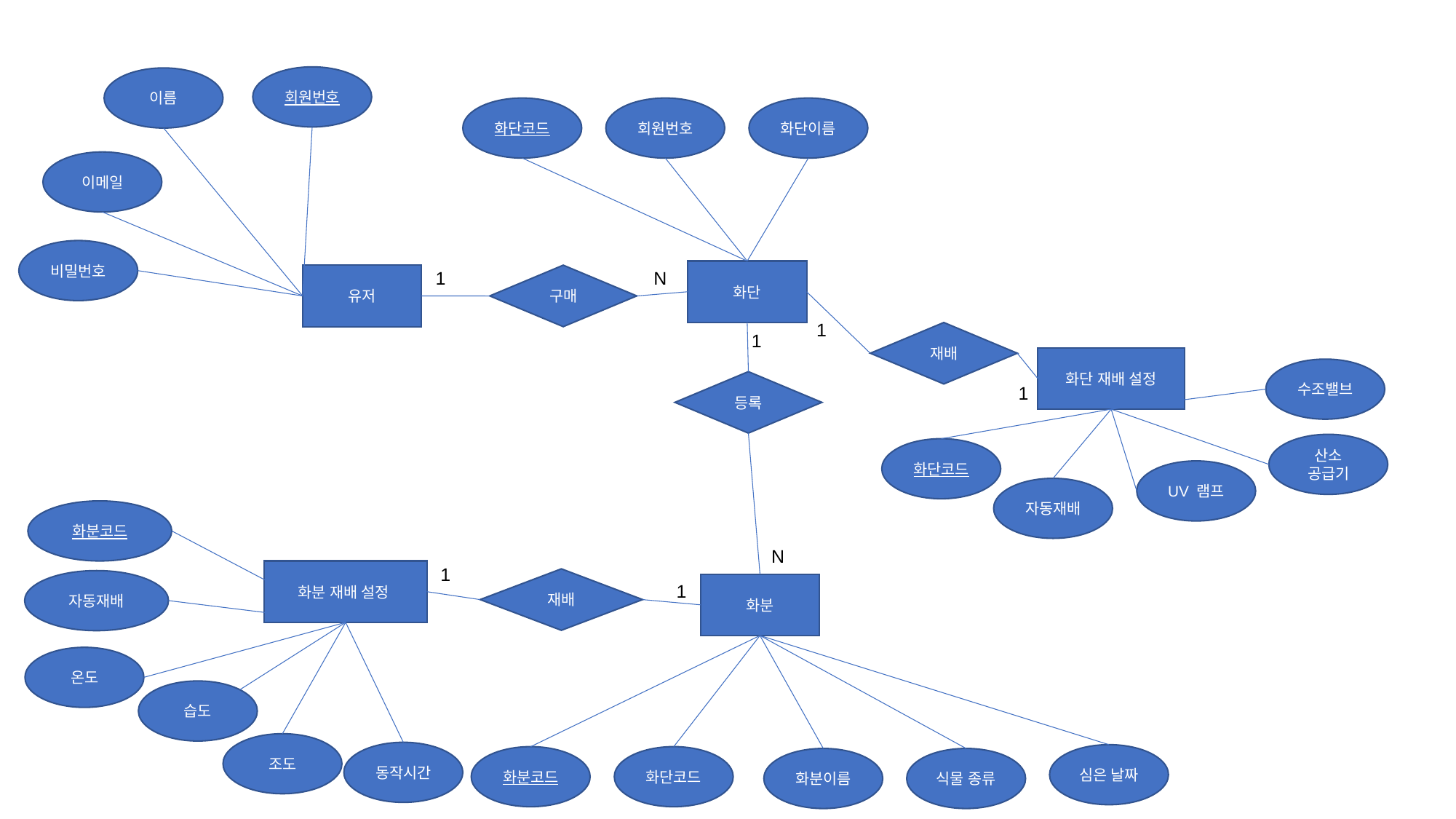

회원번호
이름
화단코드
회원번호
화단이름
이메일
비밀번호
N
화단
1
유저
구매
1
재배
1
화단 재배 설정
수조밸브
등록
1
산소 공급기
화단코드
UV 램프
자동재배
화분코드
N
1
화분 재배 설정
재배
자동재배
1
화분
온도
습도
조도
동작시간
심은 날짜
화분코드
화단코드
화분이름
식물 종류